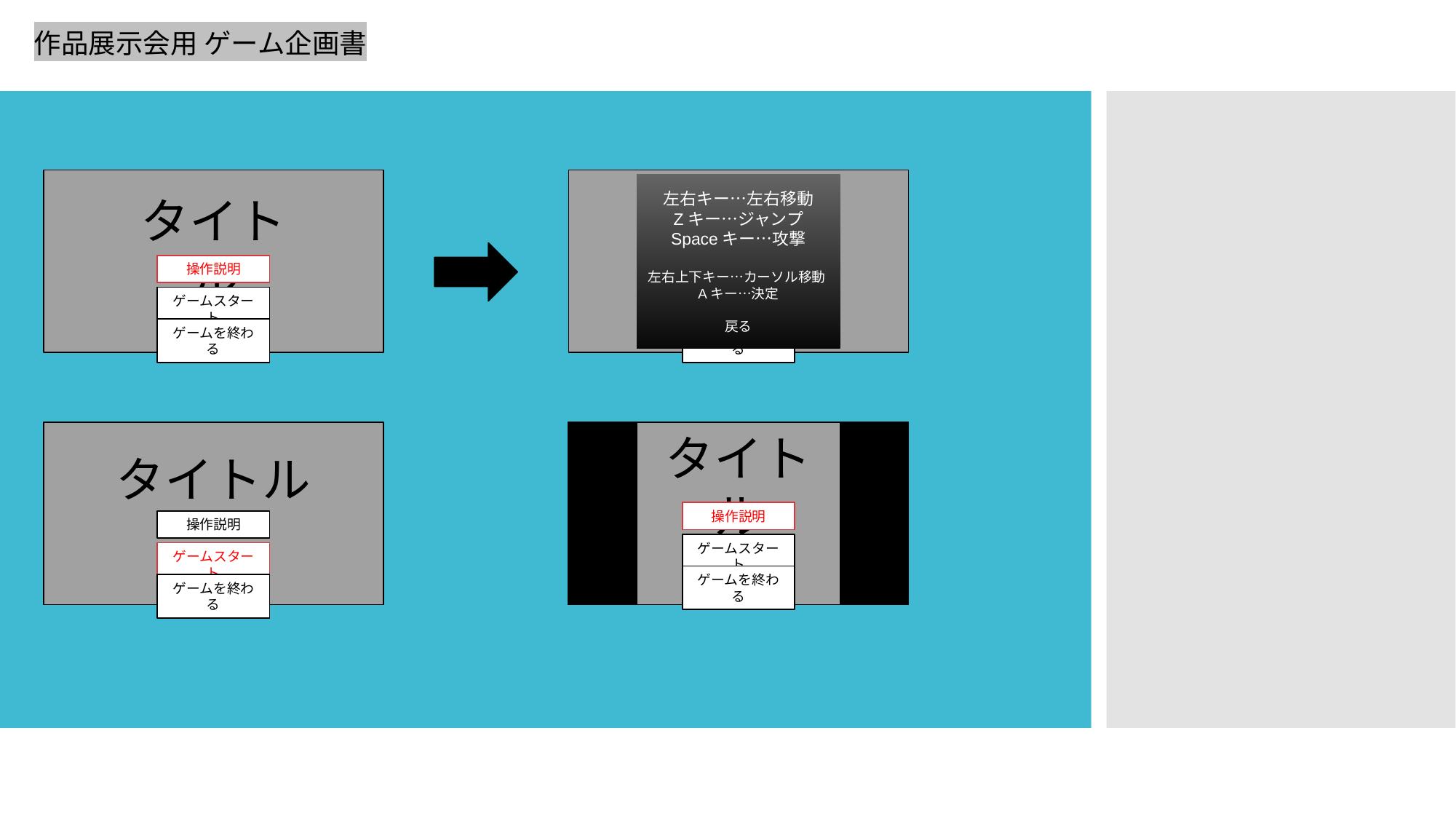

作品展示会用 ゲーム企画書

左右キー…左右移動
Zキー…ジャンプ
Spaceキー…攻撃

左右上下キー…カーソル移動Aキー…決定

戻る
タイトル
タイトル

操作説明
操作説明
ゲームスタート
ゲームスタート
ゲームを終わる
ゲームを終わる

タイトル

タイトル
操作説明
操作説明
ゲームスタート
ゲームスタート
ゲームを終わる
ゲームを終わる